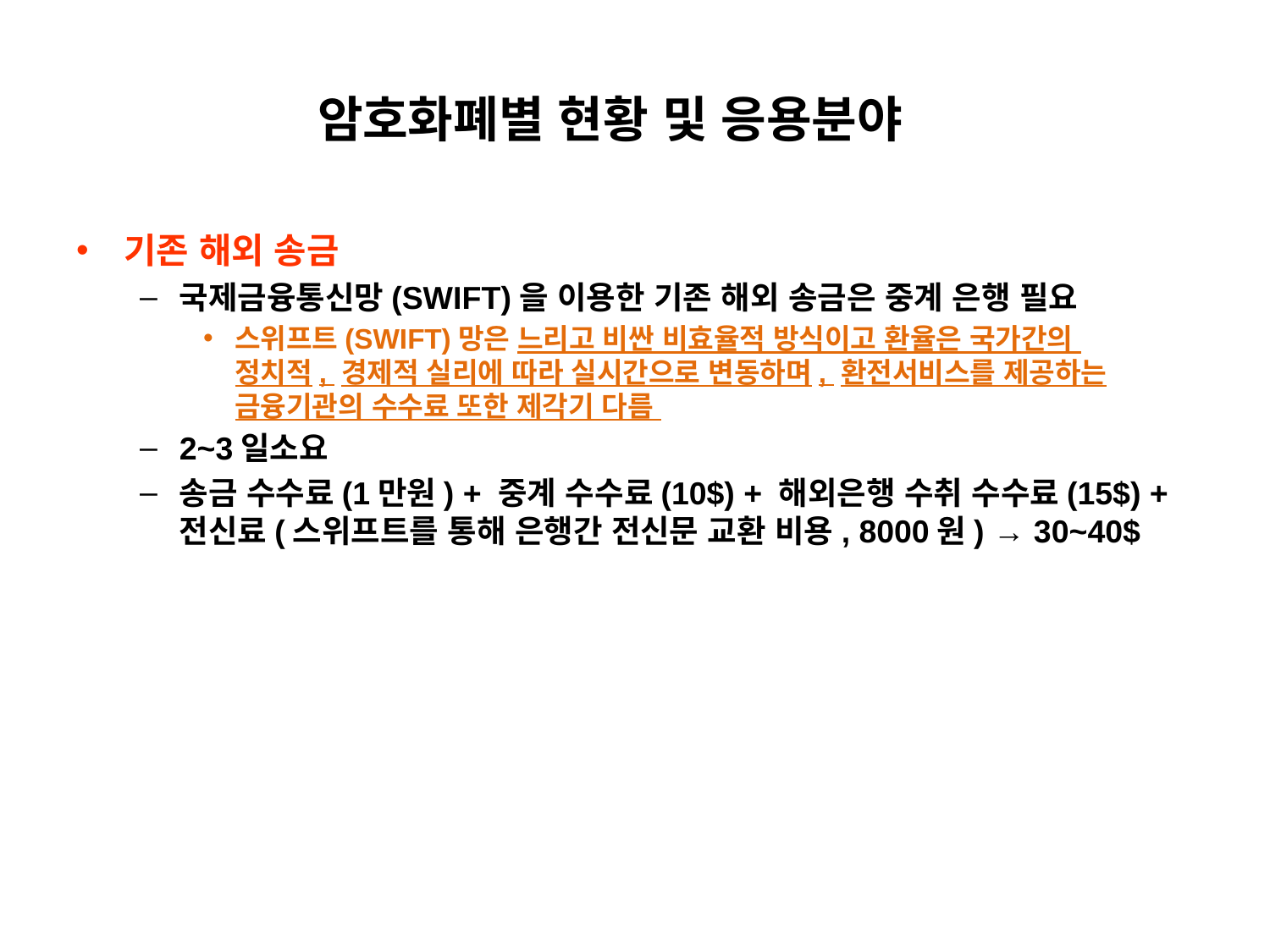

# 암호화폐별 현황 및 응용분야
기존 해외 송금
국제금융통신망(SWIFT)을 이용한 기존 해외 송금은 중계 은행 필요
스위프트(SWIFT)망은 느리고 비싼 비효율적 방식이고 환율은 국가간의
정치적, 경제적 실리에 따라 실시간으로 변동하며, 환전서비스를 제공하는 금융기관의 수수료 또한 제각기 다름
2~3일소요
송금 수수료(1만원) + 중계 수수료(10$) + 해외은행 수취 수수료(15$) + 전신료(스위프트를 통해 은행간 전신문 교환 비용, 8000원) → 30~40$